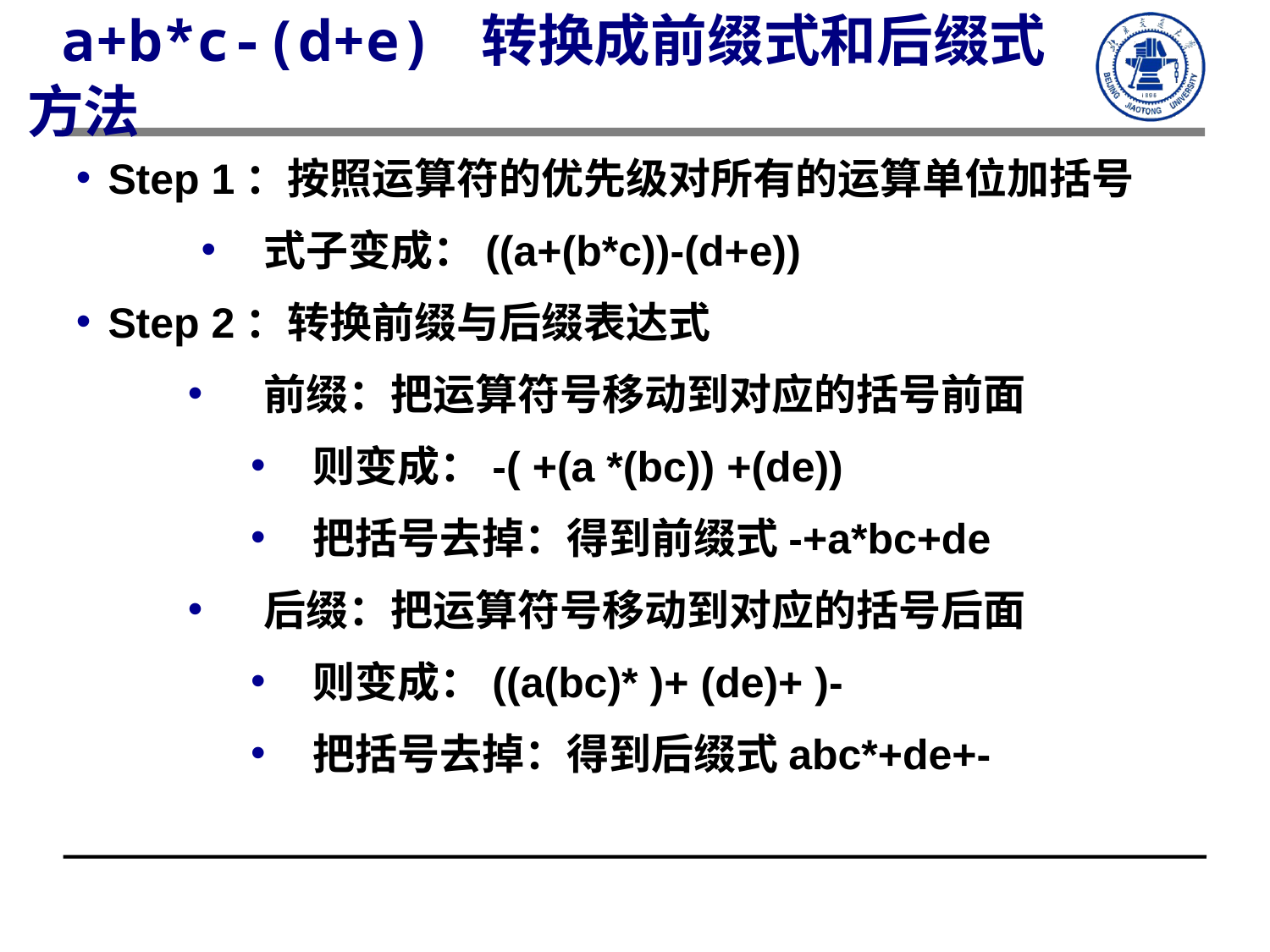

a+b*c-(d+e) 转换成前缀式和后缀式方法
Step 1：按照运算符的优先级对所有的运算单位加括号
式子变成：((a+(b*c))-(d+e))
Step 2：转换前缀与后缀表达式
前缀：把运算符号移动到对应的括号前面
则变成：-( +(a *(bc)) +(de))
把括号去掉：得到前缀式-+a*bc+de
后缀：把运算符号移动到对应的括号后面
则变成：((a(bc)* )+ (de)+ )-
把括号去掉：得到后缀式abc*+de+-